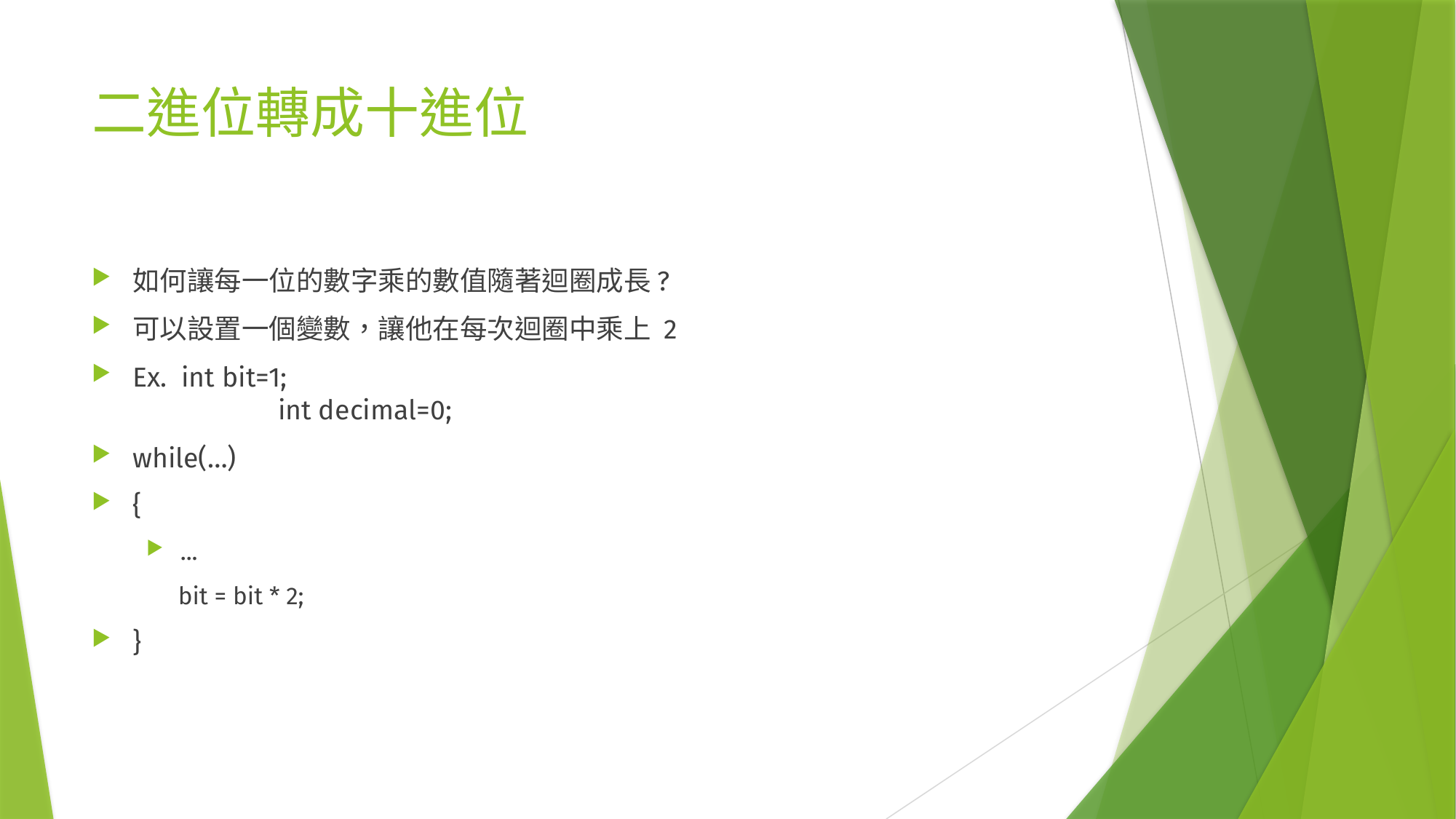

# 二進位轉成十進位
如何讓每一位的數字乘的數值隨著迴圈成長?
可以設置一個變數，讓他在每次迴圈中乘上 2
Ex.  int bit=1;
	     int decimal=0;
while(…)
{
...
     bit = bit * 2;
}